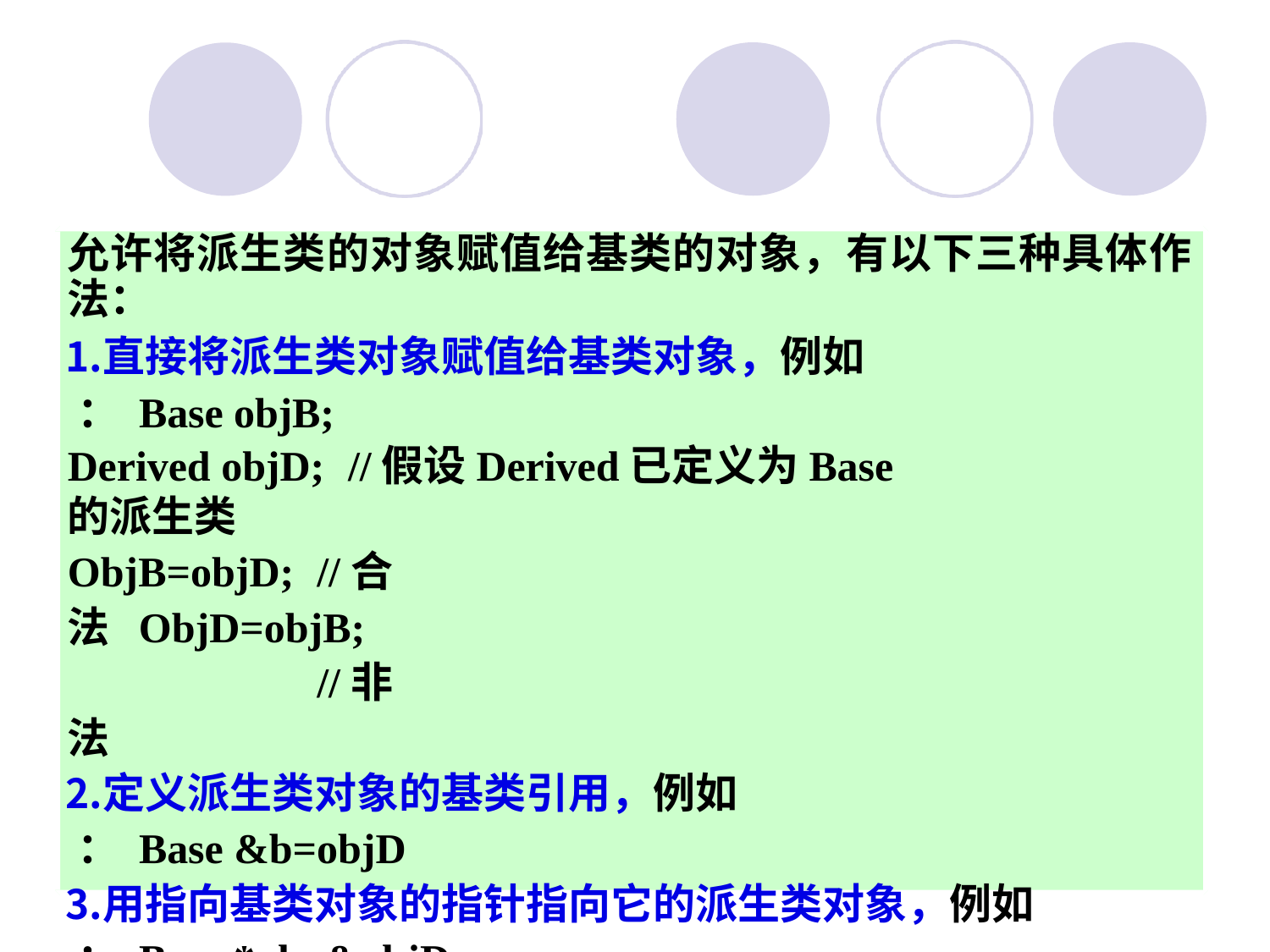

允许将派生类的对象赋值给基类的对象，有以下三种具体作 法：
直接将派生类对象赋值给基类对象，例如 ： Base objB;
Derived objD;	//假设Derived已定义为Base的派生类
ObjB=objD;	//合法  ObjD=objB;	//非法
定义派生类对象的基类引用，例如 ： Base &b=objD
用指向基类对象的指针指向它的派生类对象，例如 ： Base *pb=&objD;